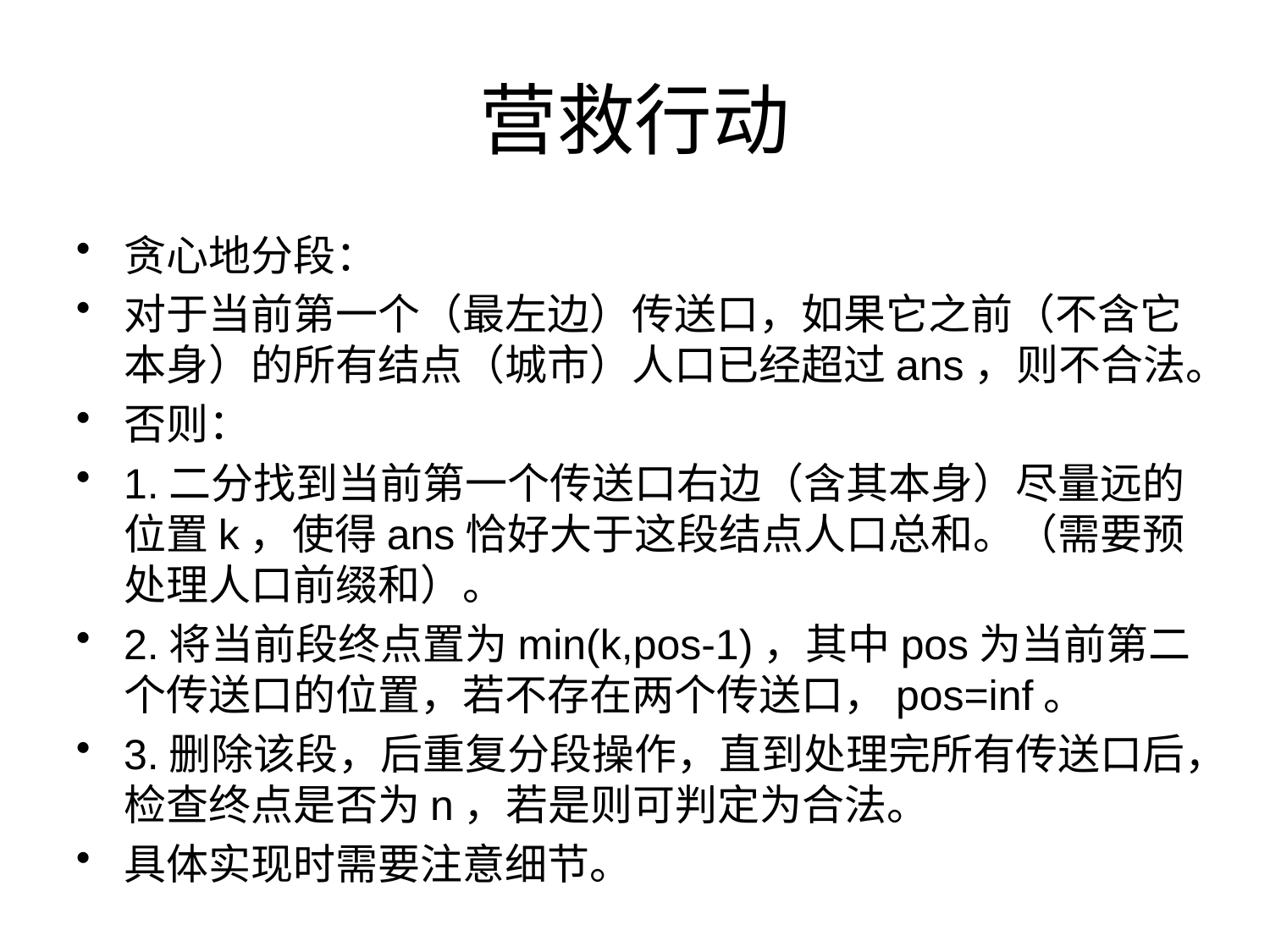

# 营救行动
贪心地分段：
对于当前第一个（最左边）传送口，如果它之前（不含它本身）的所有结点（城市）人口已经超过ans，则不合法。
否则：
1.二分找到当前第一个传送口右边（含其本身）尽量远的位置k，使得ans恰好大于这段结点人口总和。（需要预处理人口前缀和）。
2.将当前段终点置为min(k,pos-1)，其中pos为当前第二个传送口的位置，若不存在两个传送口，pos=inf。
3.删除该段，后重复分段操作，直到处理完所有传送口后，检查终点是否为n，若是则可判定为合法。
具体实现时需要注意细节。